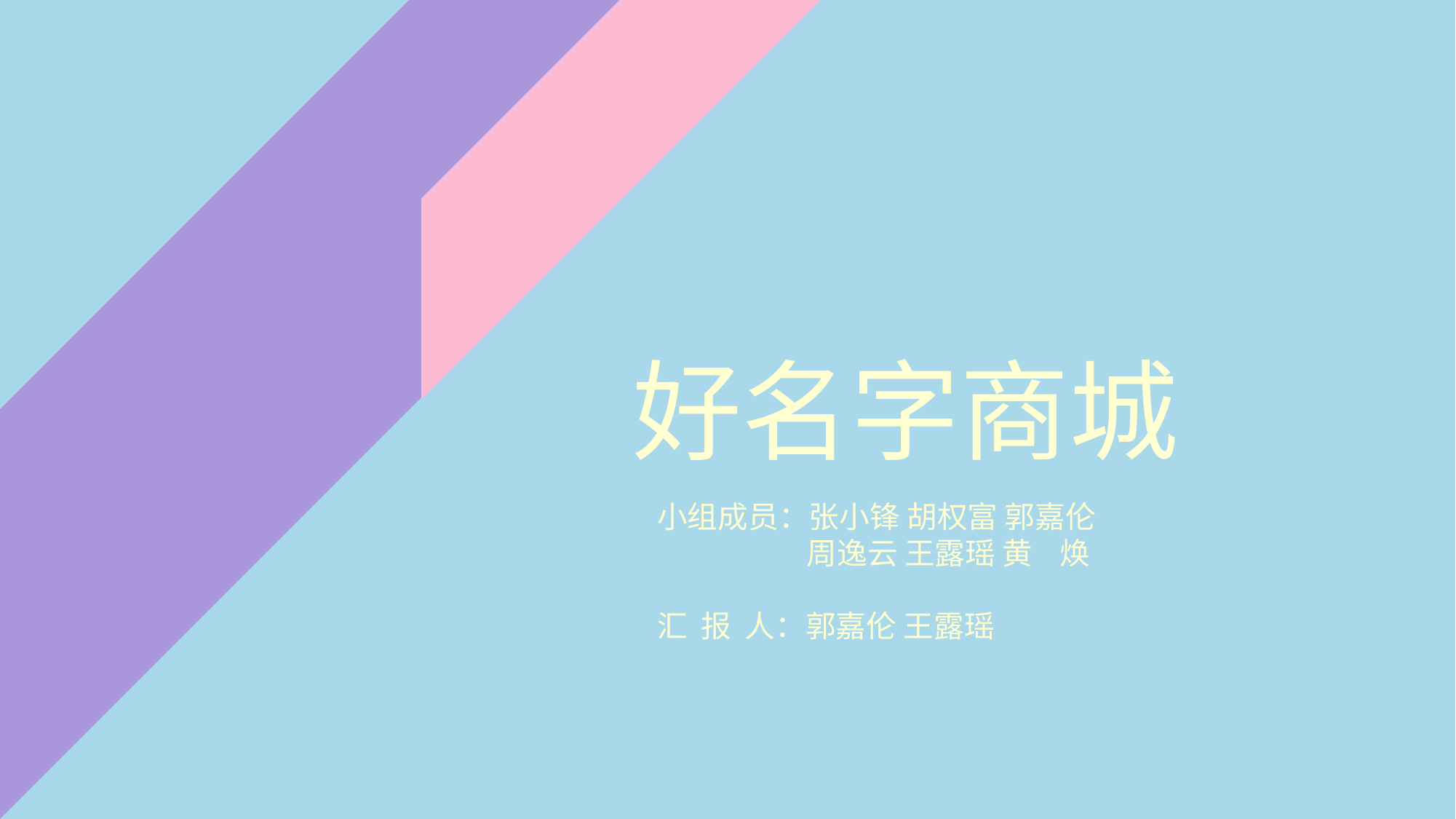

好名字商城
小组成员：张小锋 胡权富 郭嘉伦 	      周逸云 王露瑶 黄    焕
汇  报  人：郭嘉伦 王露瑶